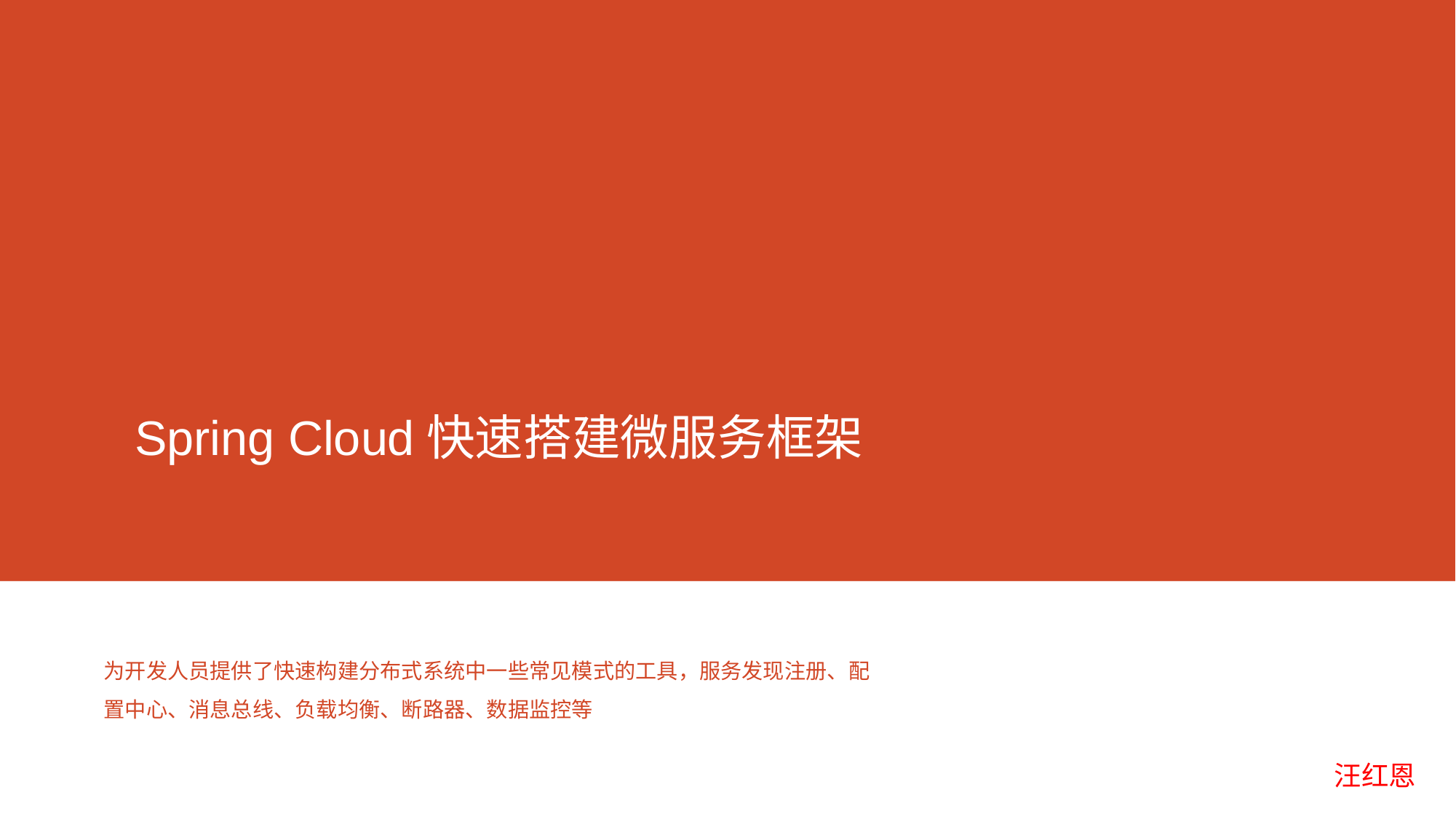

# Spring Cloud快速搭建微服务框架
为开发人员提供了快速构建分布式系统中一些常见模式的工具，服务发现注册、配置中心、消息总线、负载均衡、断路器、数据监控等
汪红恩